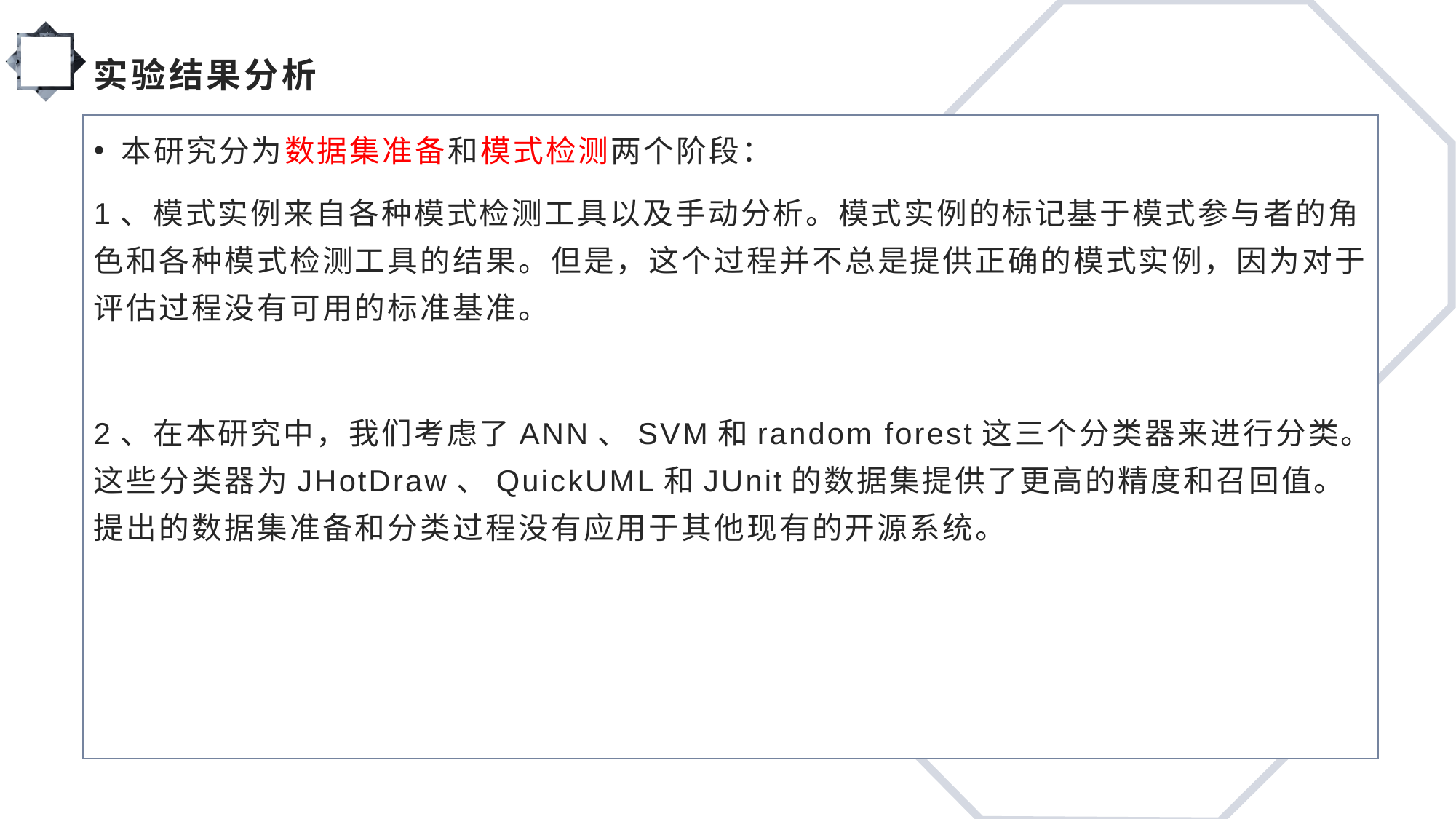

# 实验结果分析
本研究分为数据集准备和模式检测两个阶段：
1、模式实例来自各种模式检测工具以及手动分析。模式实例的标记基于模式参与者的角色和各种模式检测工具的结果。但是，这个过程并不总是提供正确的模式实例，因为对于评估过程没有可用的标准基准。

2、在本研究中，我们考虑了ANN、SVM和random forest这三个分类器来进行分类。这些分类器为JHotDraw、QuickUML和JUnit的数据集提供了更高的精度和召回值。提出的数据集准备和分类过程没有应用于其他现有的开源系统。